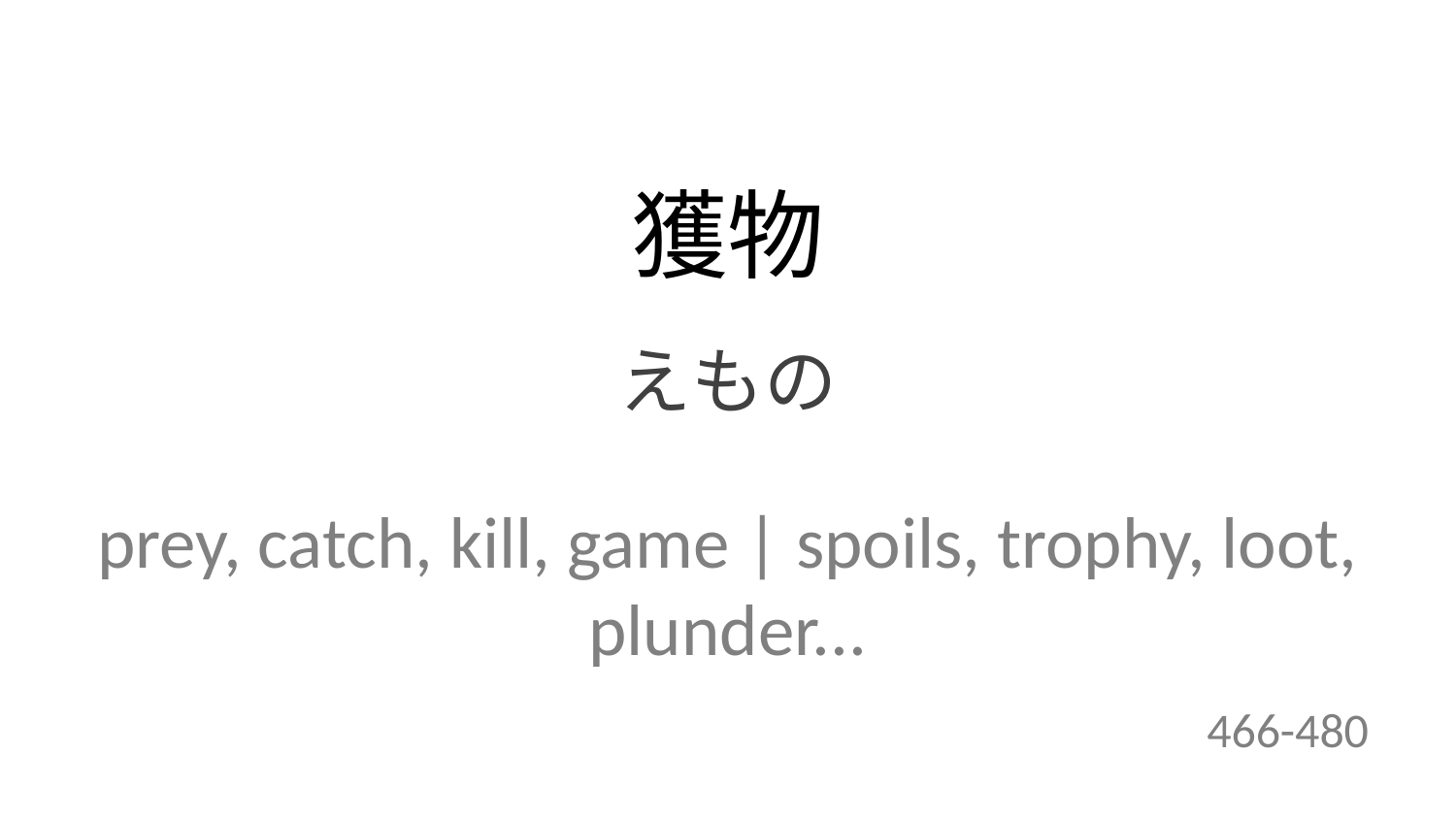

獲物

えもの
prey, catch, kill, game | spoils, trophy, loot, plunder...
466-480